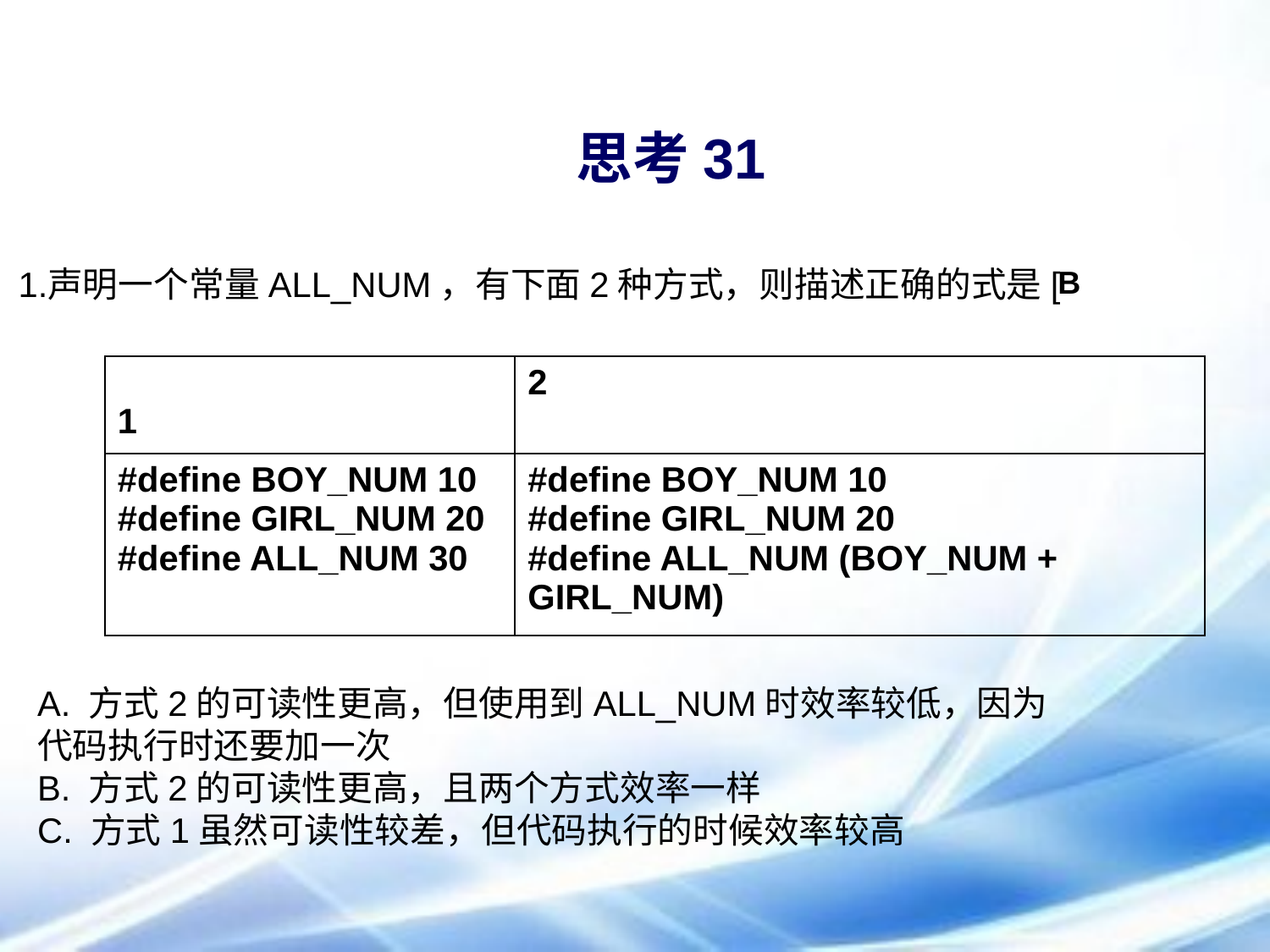

# 思考31
声明一个常量ALL_NUM，有下面2种方式，则描述正确的式是[			]
B
| 1 | 2 |
| --- | --- |
| #define BOY\_NUM 10 #define GIRL\_NUM 20 #define ALL\_NUM 30 | #define BOY\_NUM 10 #define GIRL\_NUM 20 #define ALL\_NUM (BOY\_NUM + GIRL\_NUM) |
A. 方式2的可读性更高，但使用到ALL_NUM时效率较低，因为代码执行时还要加一次
B. 方式2的可读性更高，且两个方式效率一样
C. 方式1虽然可读性较差，但代码执行的时候效率较高